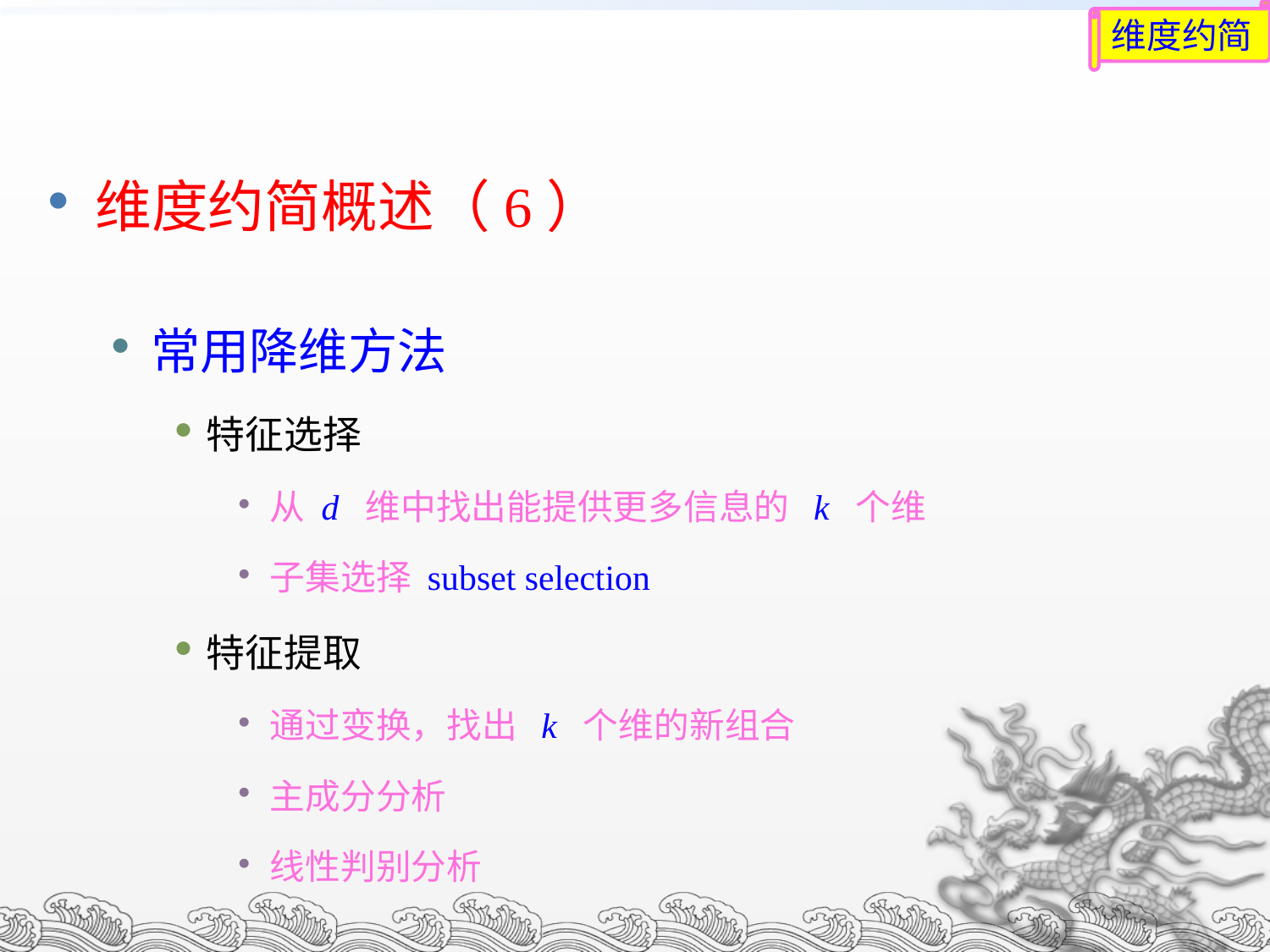

维度约简

维度约简概述（6）

常用降维方法
特征选择
从 d  维中找出能提供更多信息的  k  个维
子集选择 subset selection
特征提取
通过变换，找出  k  个维的新组合
主成分分析
线性判别分析